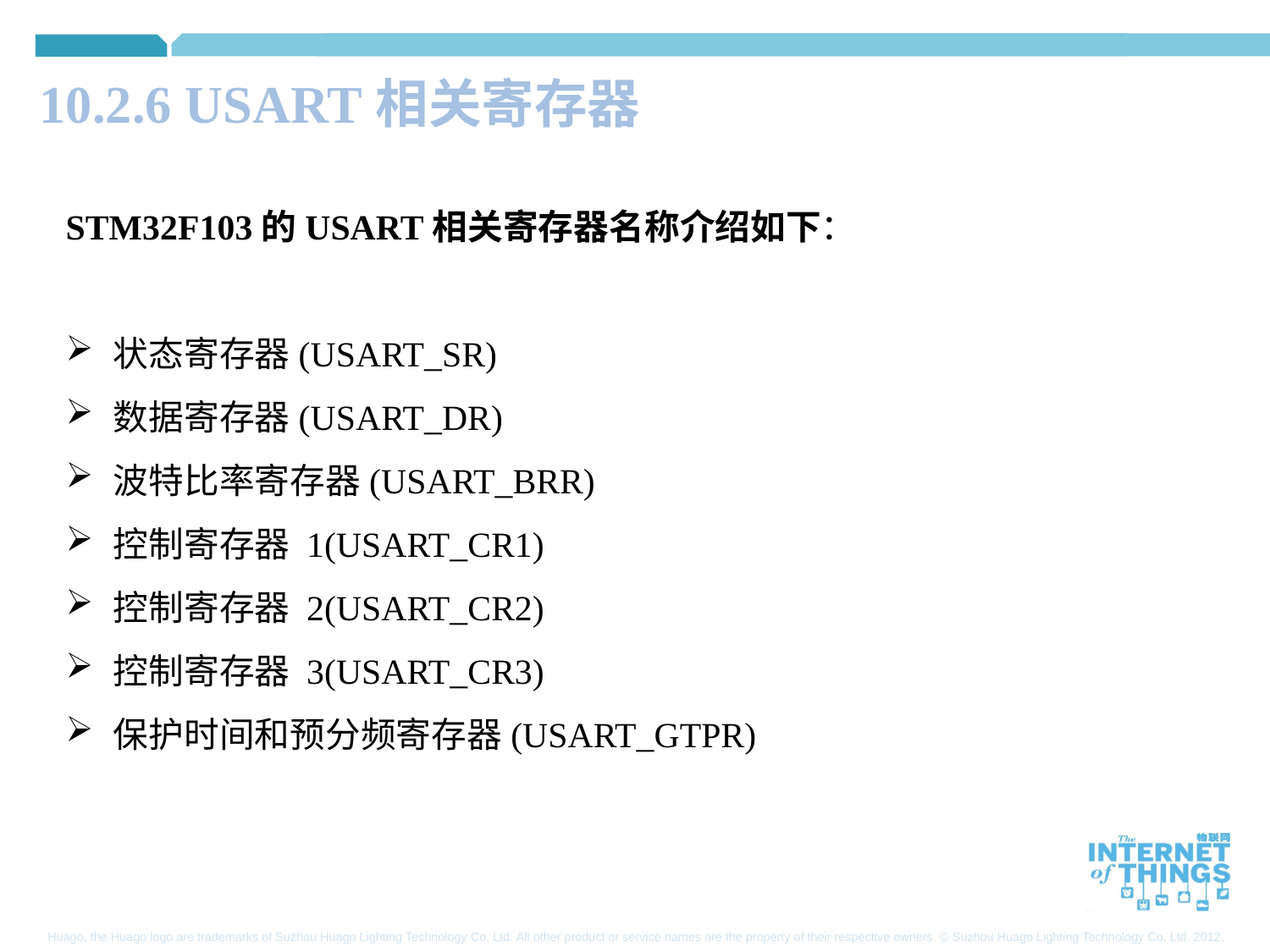

10.2.6 USART相关寄存器
STM32F103的USART相关寄存器名称介绍如下：

状态寄存器(USART_SR)
数据寄存器(USART_DR)
波特比率寄存器(USART_BRR)
控制寄存器 1(USART_CR1)
控制寄存器 2(USART_CR2)
控制寄存器 3(USART_CR3)
保护时间和预分频寄存器(USART_GTPR)